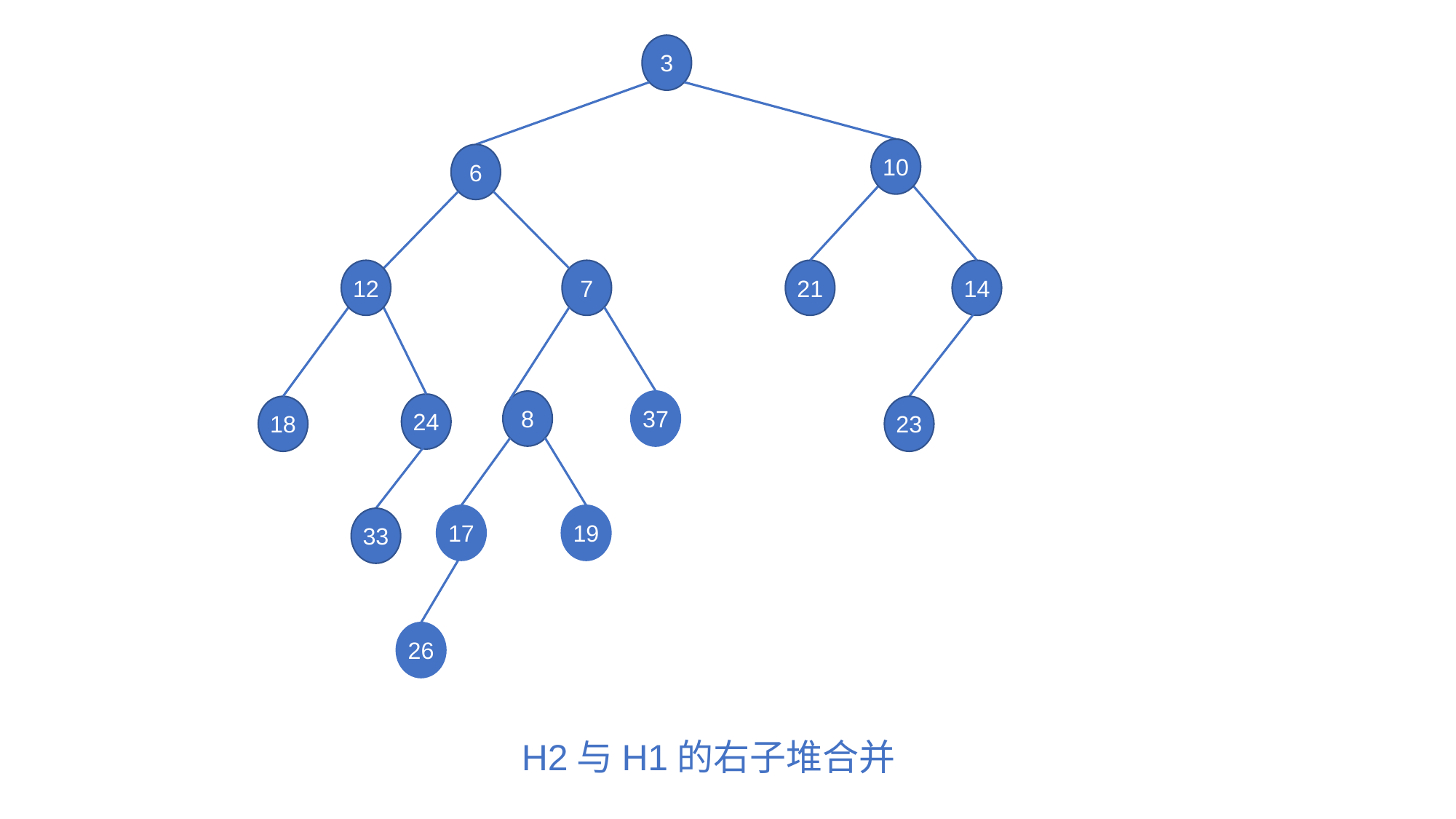

3
10
6
7
21
14
12
37
8
24
23
18
19
17
33
26
H2与H1的右子堆合并